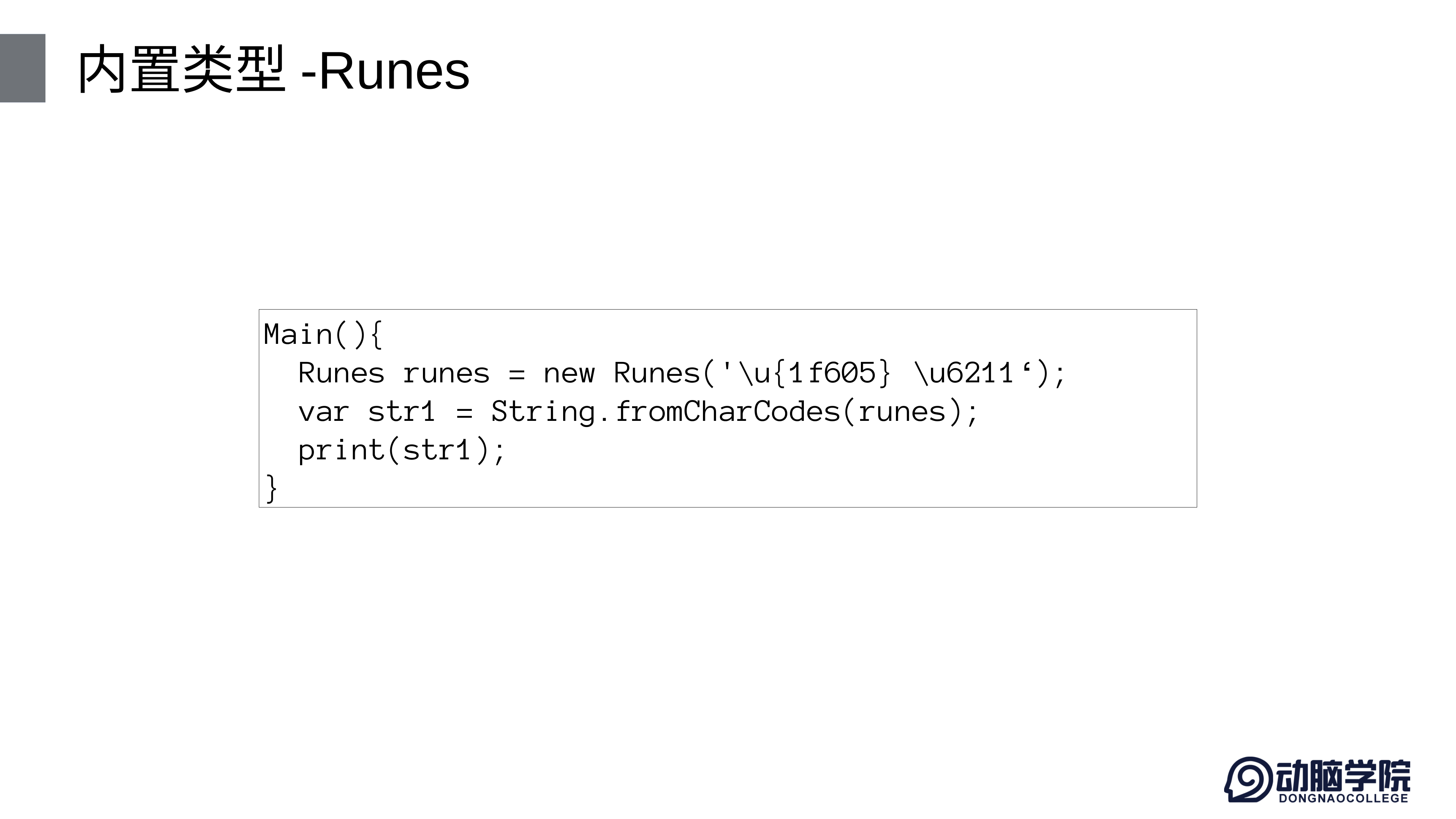

# 内置类型-Runes
Main(){
  Runes runes = new Runes('\u{1f605} \u6211‘);
  var str1 = String.fromCharCodes(runes);
  print(str1);
}